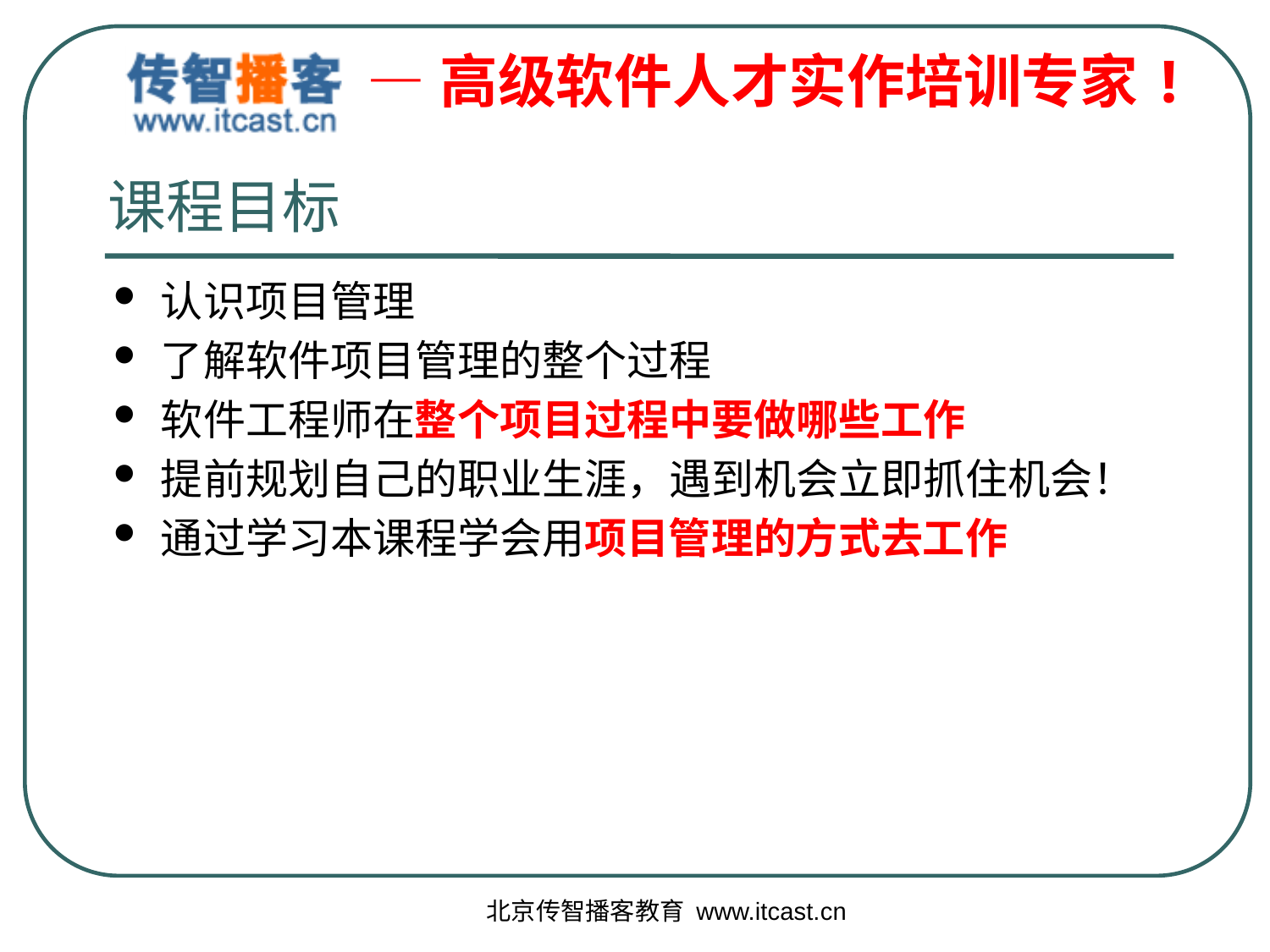

# 课程目标
认识项目管理
了解软件项目管理的整个过程
软件工程师在整个项目过程中要做哪些工作
提前规划自己的职业生涯，遇到机会立即抓住机会！
通过学习本课程学会用项目管理的方式去工作
北京传智播客教育 www.itcast.cn